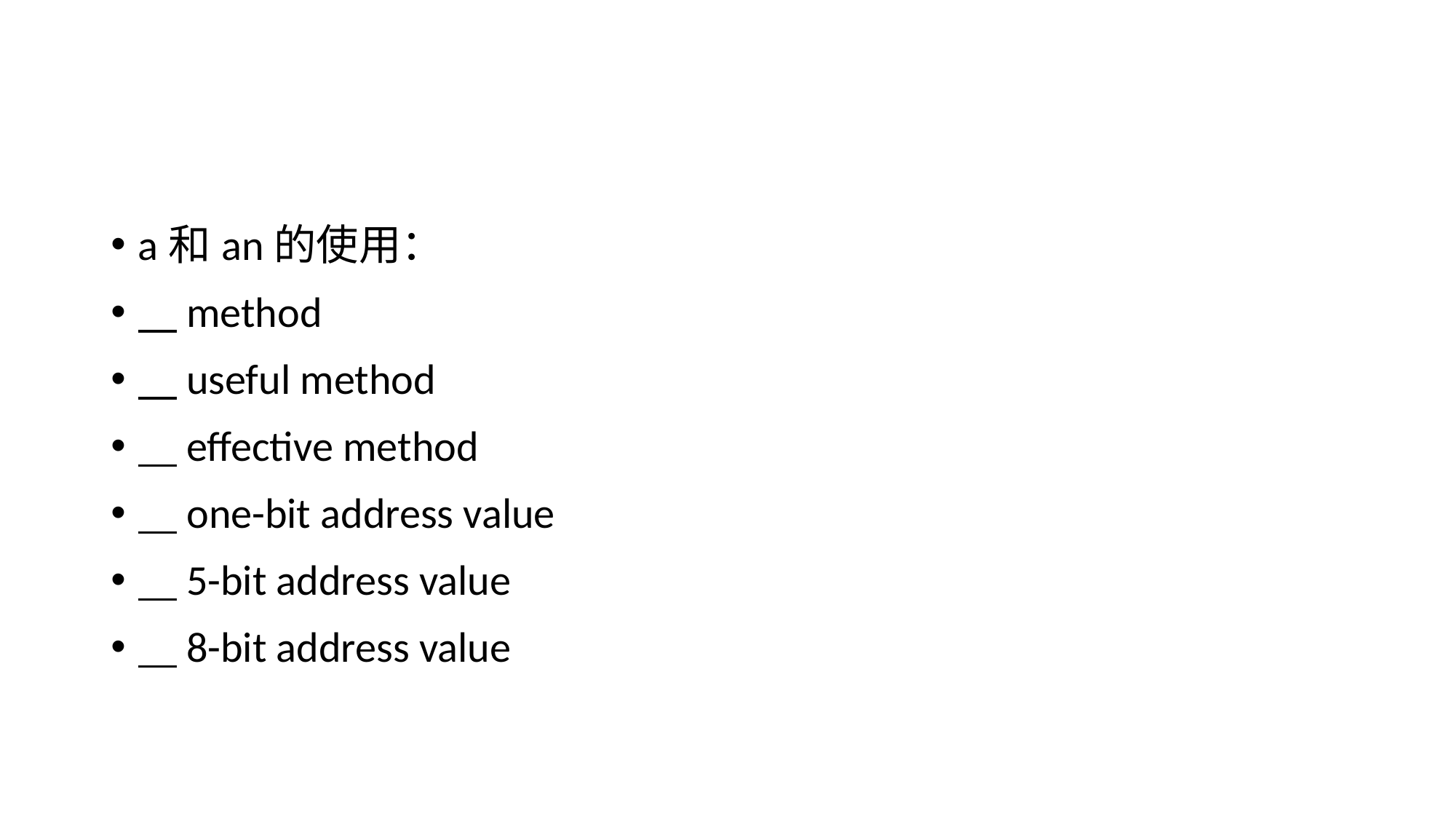

a和an的使用：
     method
     useful method
     effective method
     one-bit address value
     5-bit address value
     8-bit address value